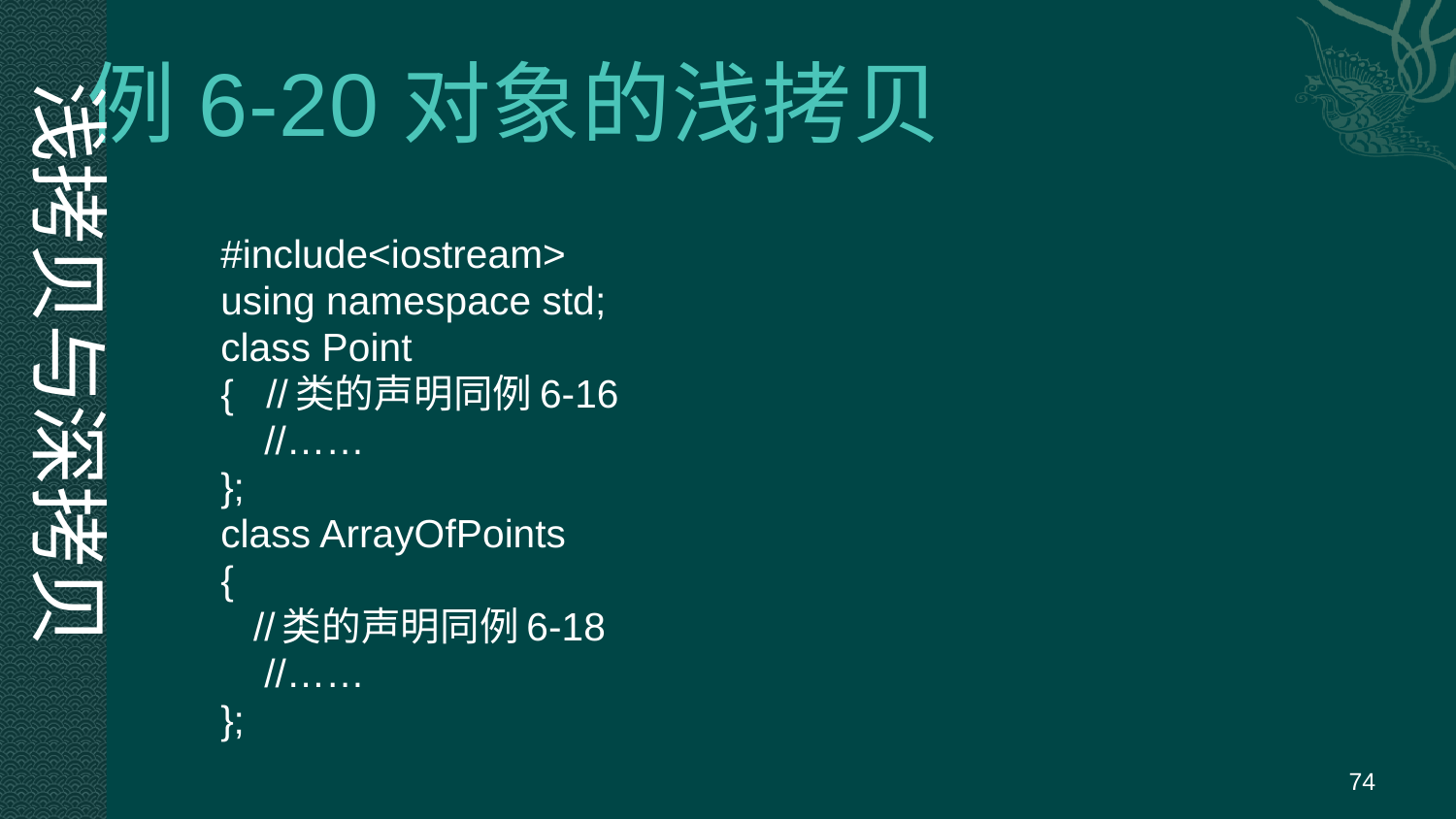

# 例6-20对象的浅拷贝
浅拷贝与深拷贝
#include<iostream>
using namespace std;
class Point
{   //类的声明同例6-16
    //……
};
class ArrayOfPoints
{
   //类的声明同例6-18
    //……
};
74